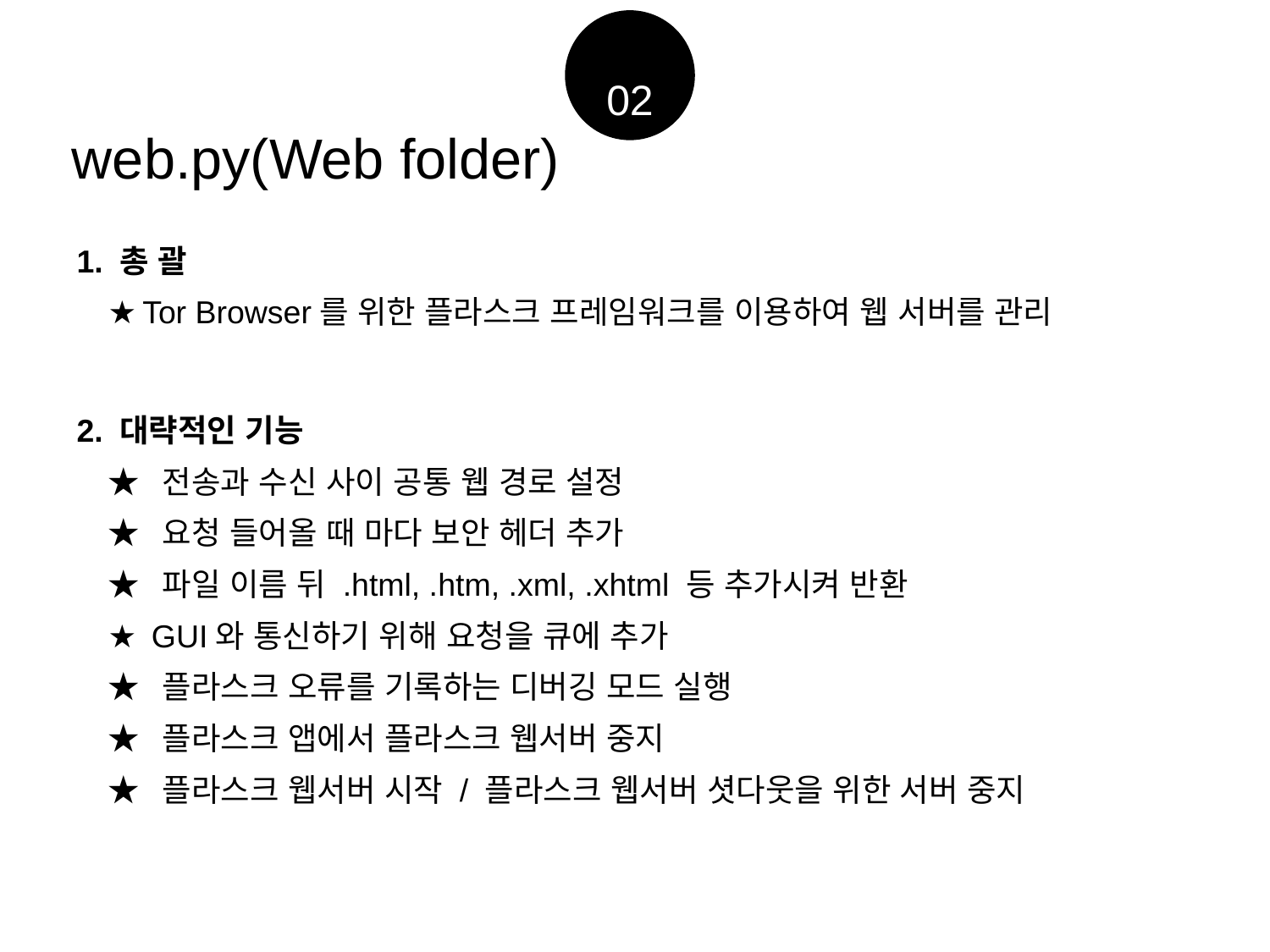

02
web.py(Web folder)
1. 총 괄
     ★ Tor Browser를 위한 플라스크 프레임워크를 이용하여 웹 서버를 관리

2. 대략적인 기능
     ★  전송과 수신 사이 공통 웹 경로 설정
     ★  요청 들어올 때 마다 보안 헤더 추가
     ★  파일 이름 뒤 .html, .htm, .xml, .xhtml 등 추가시켜 반환
     ★  GUI와 통신하기 위해 요청을 큐에 추가
     ★  플라스크 오류를 기록하는 디버깅 모드 실행
     ★  플라스크 앱에서 플라스크 웹서버 중지
     ★  플라스크 웹서버 시작 / 플라스크 웹서버 셧다웃을 위한 서버 중지